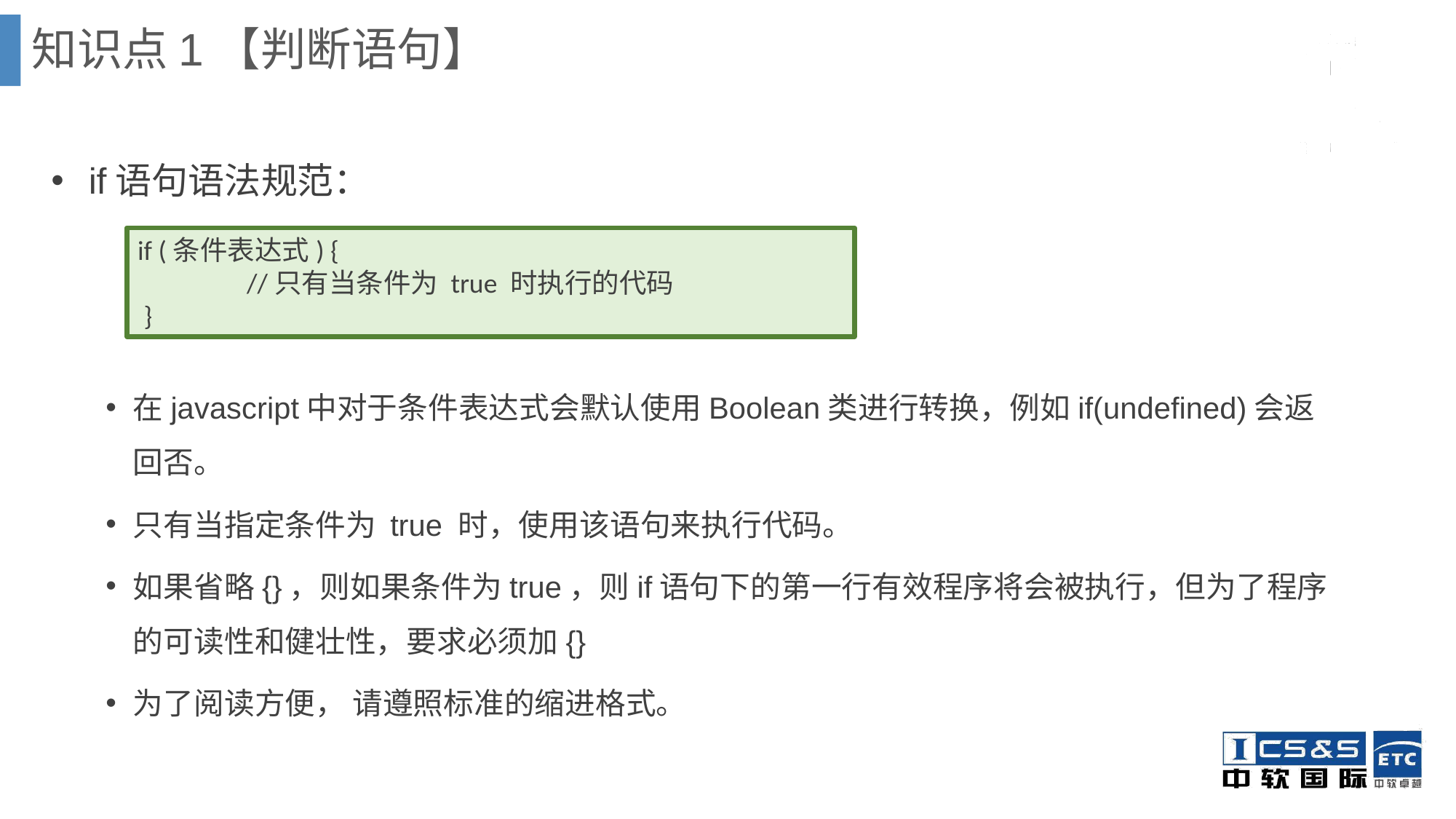

知识点1【判断语句】
 if语句语法规范：

在javascript中对于条件表达式会默认使用Boolean类进行转换，例如if(undefined)会返回否。
只有当指定条件为 true 时，使用该语句来执行代码。
如果省略{}，则如果条件为true，则if语句下的第一行有效程序将会被执行，但为了程序的可读性和健壮性，要求必须加{}
为了阅读方便， 请遵照标准的缩进格式。

if (条件表达式) {
	//只有当条件为 true 时执行的代码
 }